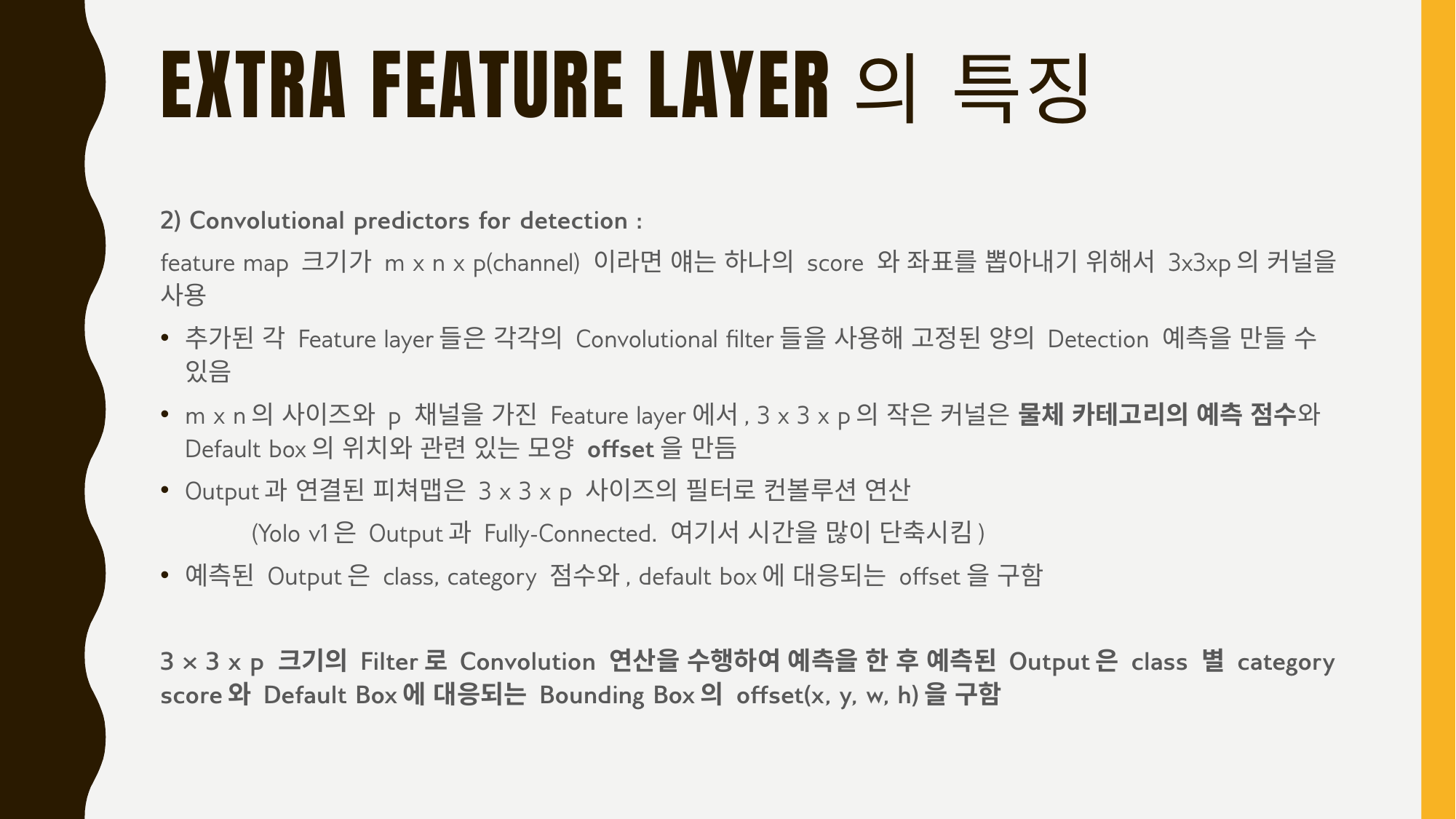

# Extra feature layer의 특징
2) Convolutional predictors for detection :
feature map 크기가 m x n x p(channel) 이라면 얘는 하나의 score 와 좌표를 뽑아내기 위해서 3x3xp의 커널을 사용
추가된 각 Feature layer들은 각각의 Convolutional filter들을 사용해 고정된 양의 Detection 예측을 만들 수 있음
m x n의 사이즈와 p 채널을 가진 Feature layer에서, 3 x 3 x p의 작은 커널은 물체 카테고리의 예측 점수와 Default box의 위치와 관련 있는 모양 offset을 만듬
Output과 연결된 피쳐맵은 3 x 3 x p 사이즈의 필터로 컨볼루션 연산
	(Yolo v1은 Output과 Fully-Connected. 여기서 시간을 많이 단축시킴)
예측된 Output은 class, category 점수와, default box에 대응되는 offset을 구함

3 × 3 x p 크기의 Filter로 Convolution 연산을 수행하여 예측을 한 후 예측된 Output은 class 별 category score와 Default Box에 대응되는 Bounding Box의 offset(x, y, w, h)을 구함